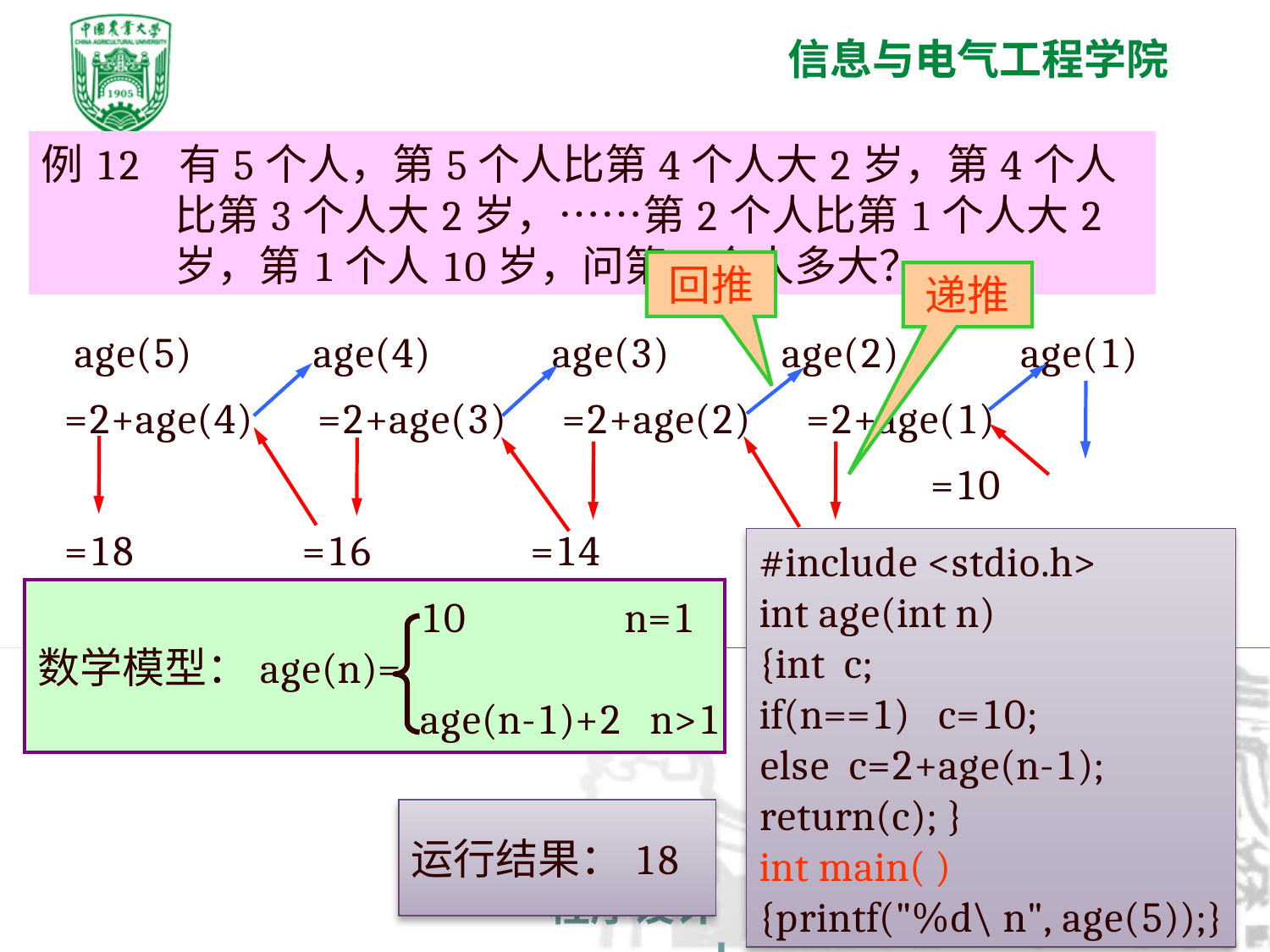

例12   有5个人，第5个人比第4个人大2岁，第4个人比第3个人大2岁，……第2个人比第1个人大2岁，第1个人10岁，问第5个人多大？
回推
递推
 age(5)             age(4)             age(3)            age(2)             age(1)
=2+age(4)       =2+age(3)      =2+age(2)      =2+age(1)
                                                                                             =10
=18                  =16                 =14                =12

#include <stdio.h>
int age(int n)
{int  c;
if(n==1)   c=10;
else  c=2+age(n-1);
return(c); }
int main( )
{printf("%d\ n", age(5));}
                                         10                 n=1
数学模型：age(n)=
                                         age(n-1)+2   n>1

运行结果：18